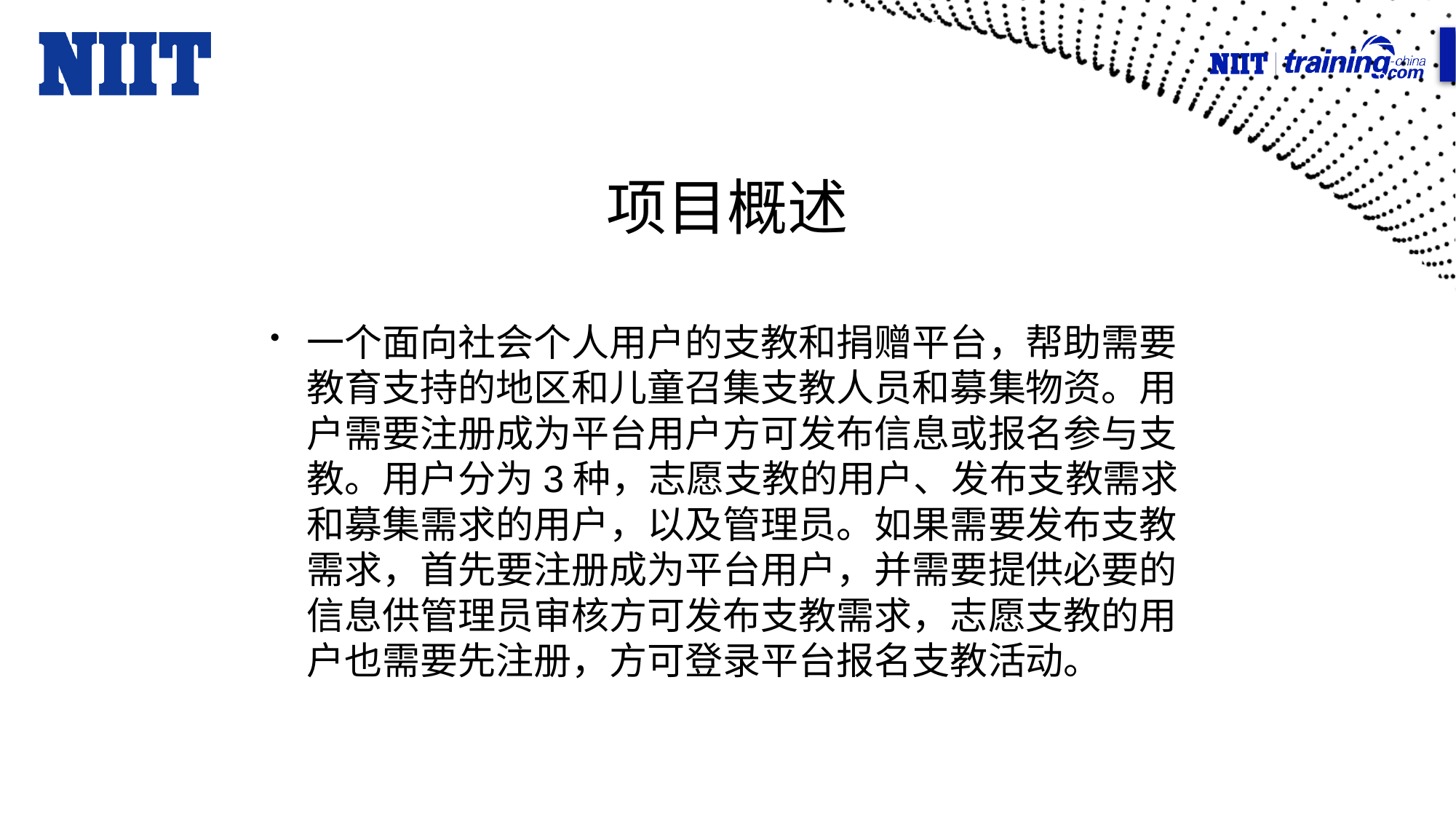

# 项目概述
一个面向社会个人用户的支教和捐赠平台，帮助需要教育支持的地区和儿童召集支教人员和募集物资。用户需要注册成为平台用户方可发布信息或报名参与支教。用户分为3种，志愿支教的用户、发布支教需求和募集需求的用户，以及管理员。如果需要发布支教需求，首先要注册成为平台用户，并需要提供必要的信息供管理员审核方可发布支教需求，志愿支教的用户也需要先注册，方可登录平台报名支教活动。